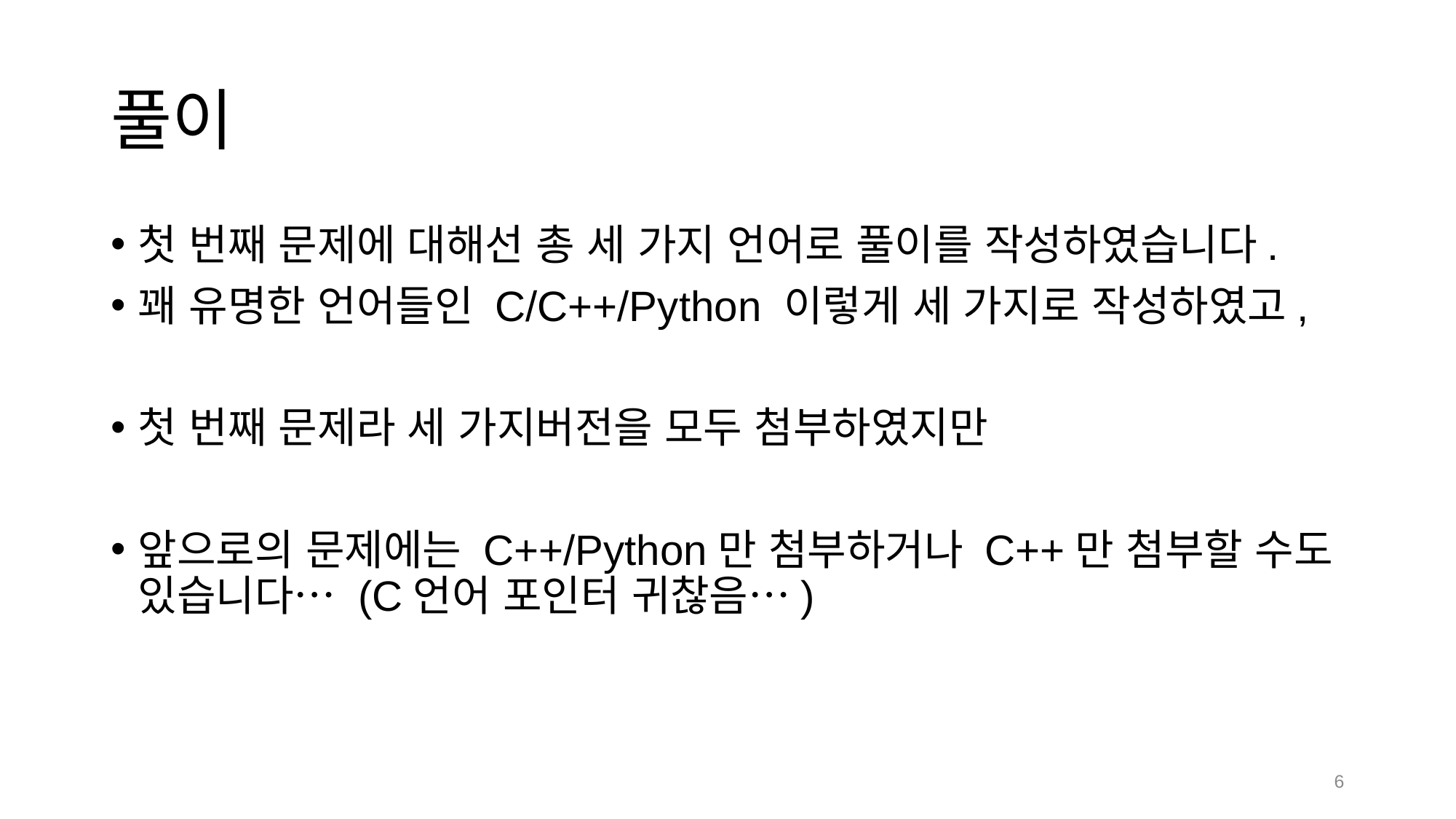

# 풀이
첫 번째 문제에 대해선 총 세 가지 언어로 풀이를 작성하였습니다.
꽤 유명한 언어들인 C/C++/Python 이렇게 세 가지로 작성하였고,

첫 번째 문제라 세 가지버전을 모두 첨부하였지만

앞으로의 문제에는 C++/Python만 첨부하거나 C++만 첨부할 수도 있습니다… (C언어 포인터 귀찮음…)
6